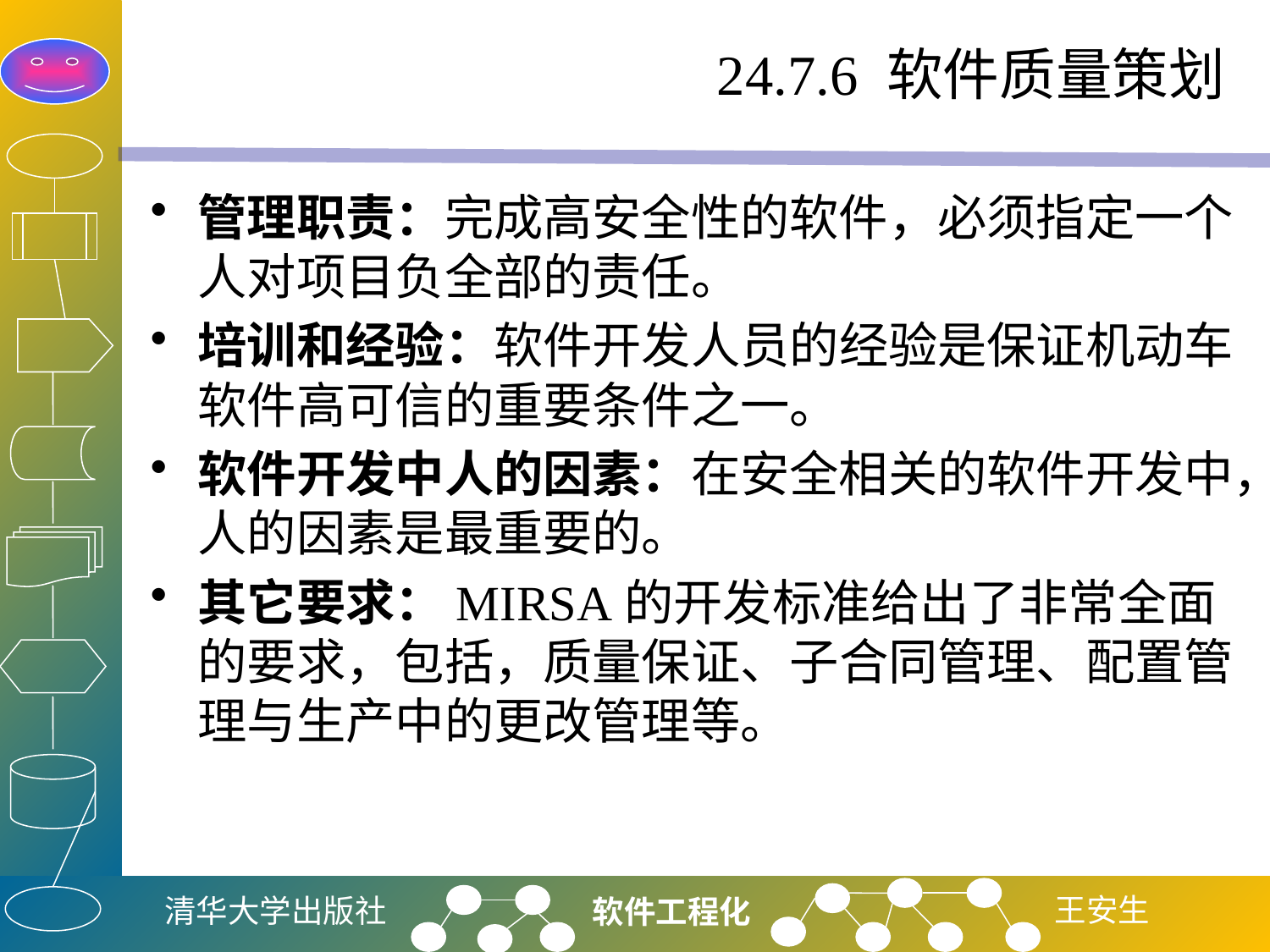

# 24.7.6 软件质量策划
管理职责：完成高安全性的软件，必须指定一个人对项目负全部的责任。
培训和经验：软件开发人员的经验是保证机动车软件高可信的重要条件之一。
软件开发中人的因素：在安全相关的软件开发中，人的因素是最重要的。
其它要求：MIRSA的开发标准给出了非常全面的要求，包括，质量保证、子合同管理、配置管理与生产中的更改管理等。